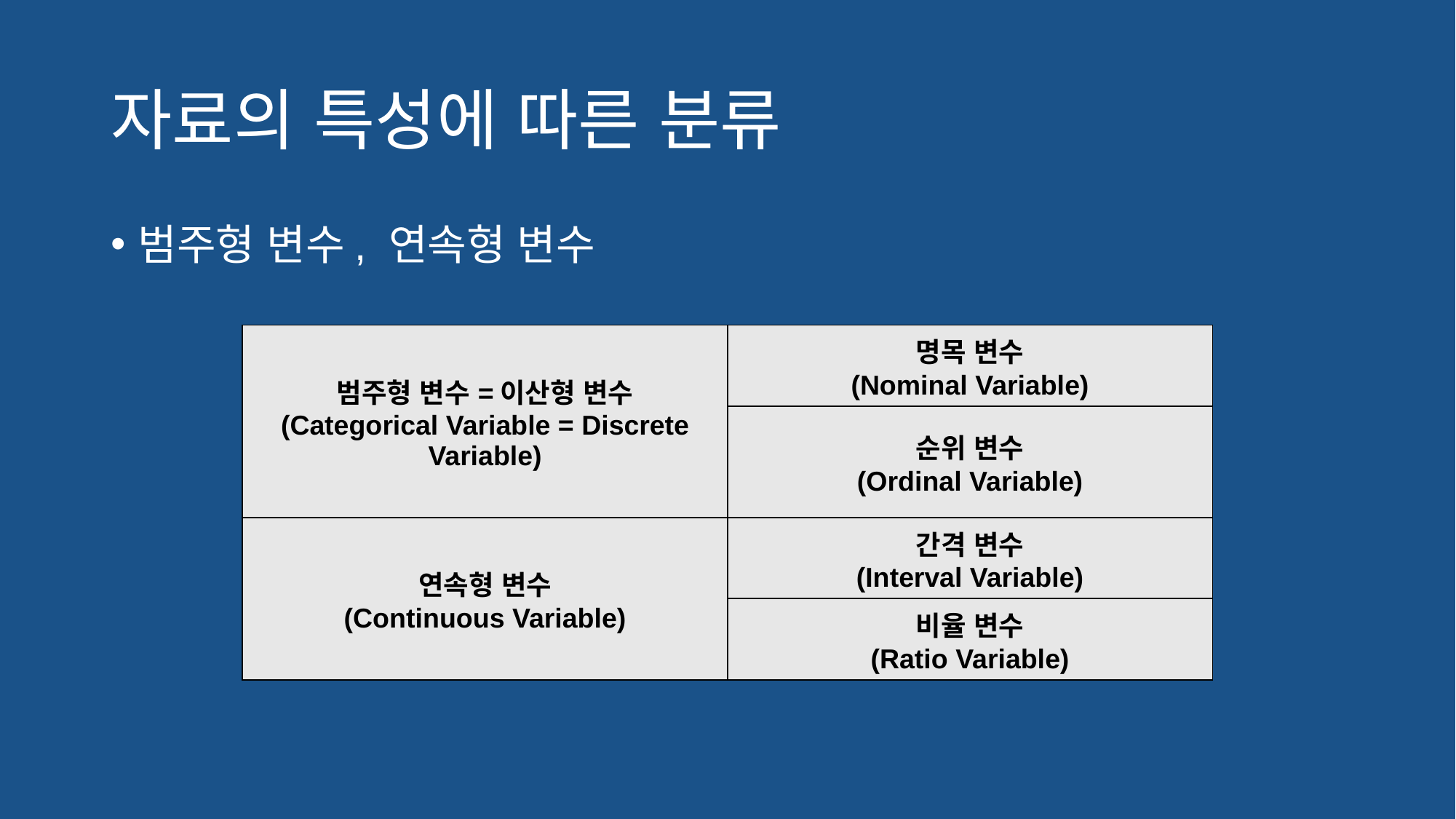

# 자료의 특성에 따른 분류
범주형 변수, 연속형 변수

| 범주형 변수=이산형 변수 (Categorical Variable = Discrete Variable) | 명목 변수 (Nominal Variable) |
| --- | --- |
|  | 순위 변수 (Ordinal Variable) |
| 연속형 변수 (Continuous Variable) | 간격 변수 (Interval Variable) |
|  | 비율 변수 (Ratio Variable) |